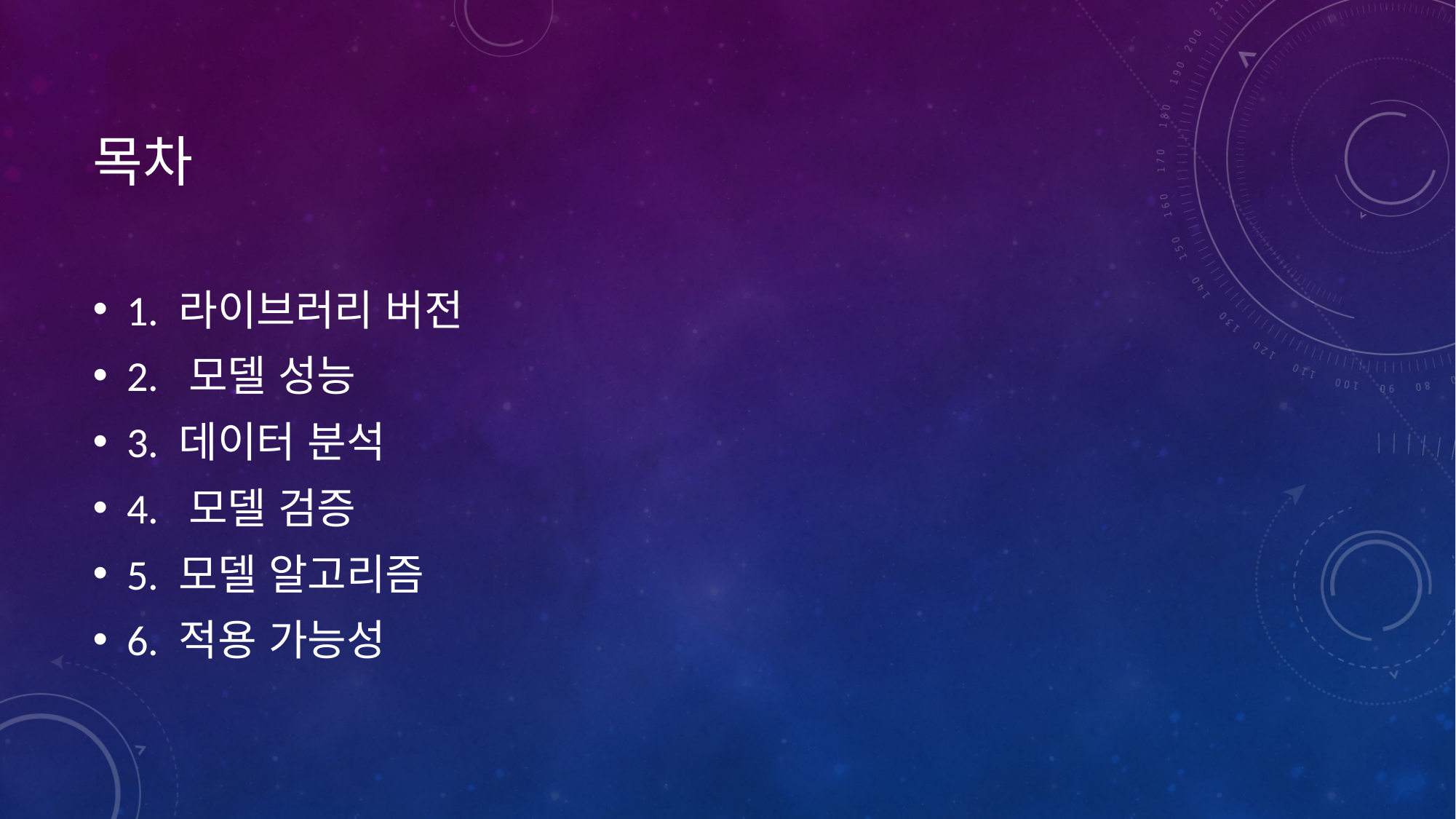

# 목차
1. 라이브러리 버전
2.  모델 성능
3. 데이터 분석
4.  모델 검증
5. 모델 알고리즘
6. 적용 가능성